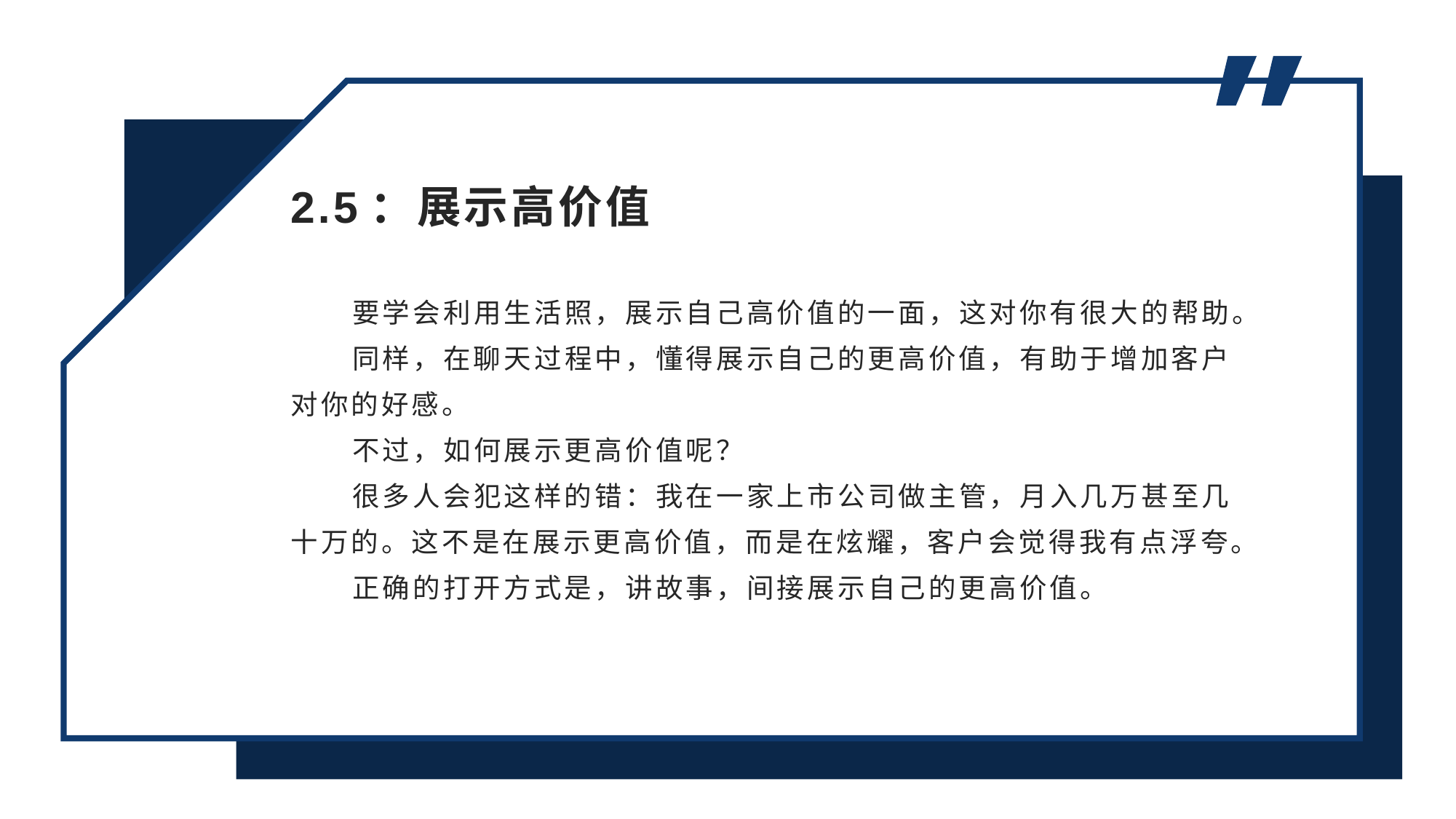

2.5：展示高价值

      要学会利用生活照，展示自己高价值的一面，这对你有很大的帮助。
      同样，在聊天过程中，懂得展示自己的更高价值，有助于增加客户对你的好感。
      不过，如何展示更高价值呢？
      很多人会犯这样的错：我在一家上市公司做主管，月入几万甚至几十万的。这不是在展示更高价值，而是在炫耀，客户会觉得我有点浮夸。
      正确的打开方式是，讲故事，间接展示自己的更高价值。